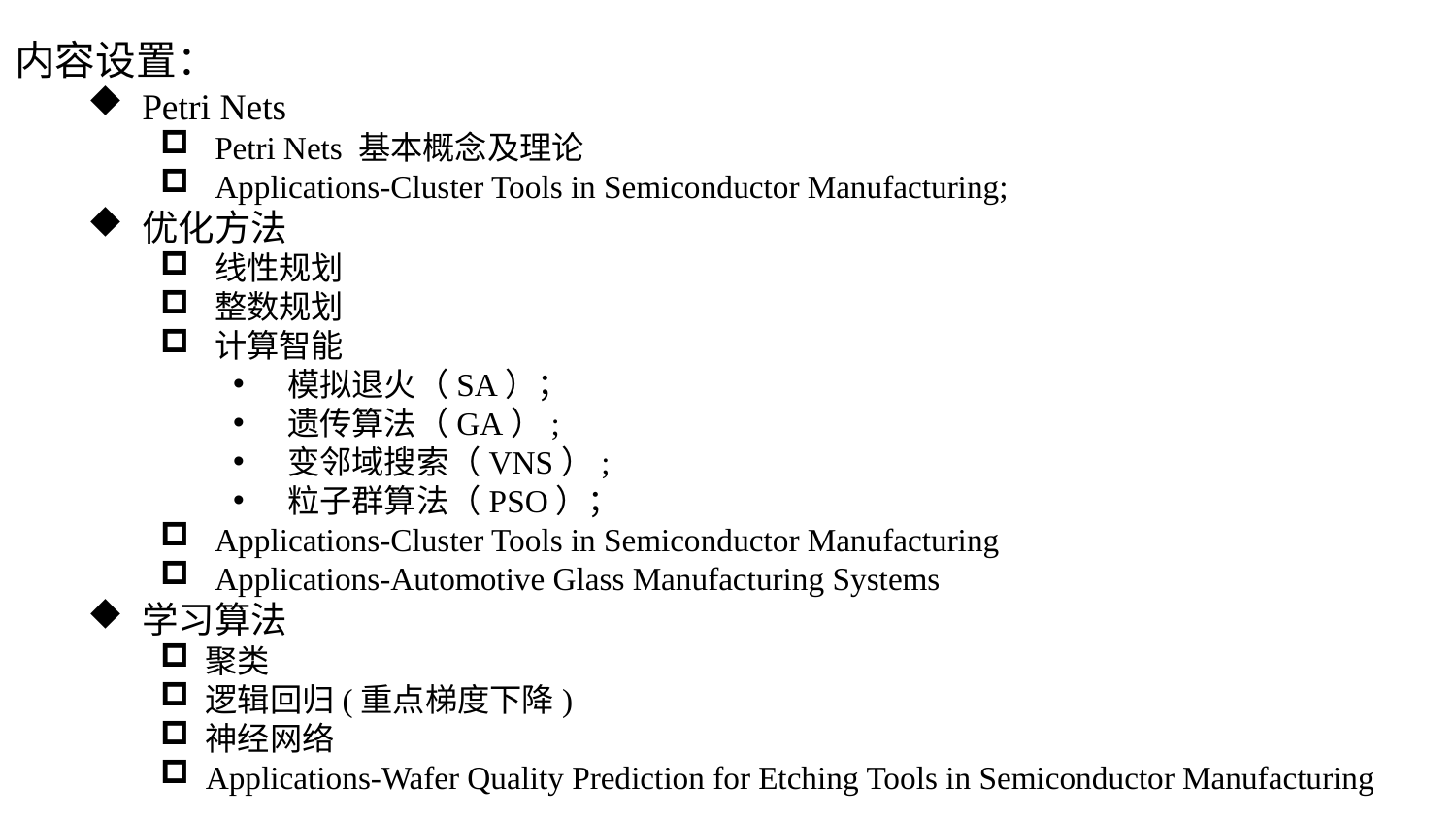

内容设置：
Petri Nets
Petri Nets 基本概念及理论
Applications-Cluster Tools in Semiconductor Manufacturing;
优化方法
线性规划
整数规划
计算智能
模拟退火（SA）；
遗传算法（GA）;
变邻域搜索（VNS）;
粒子群算法（PSO）；
Applications-Cluster Tools in Semiconductor Manufacturing
Applications-Automotive Glass Manufacturing Systems
学习算法
聚类
逻辑回归(重点梯度下降)
神经网络
Applications-Wafer Quality Prediction for Etching Tools in Semiconductor Manufacturing